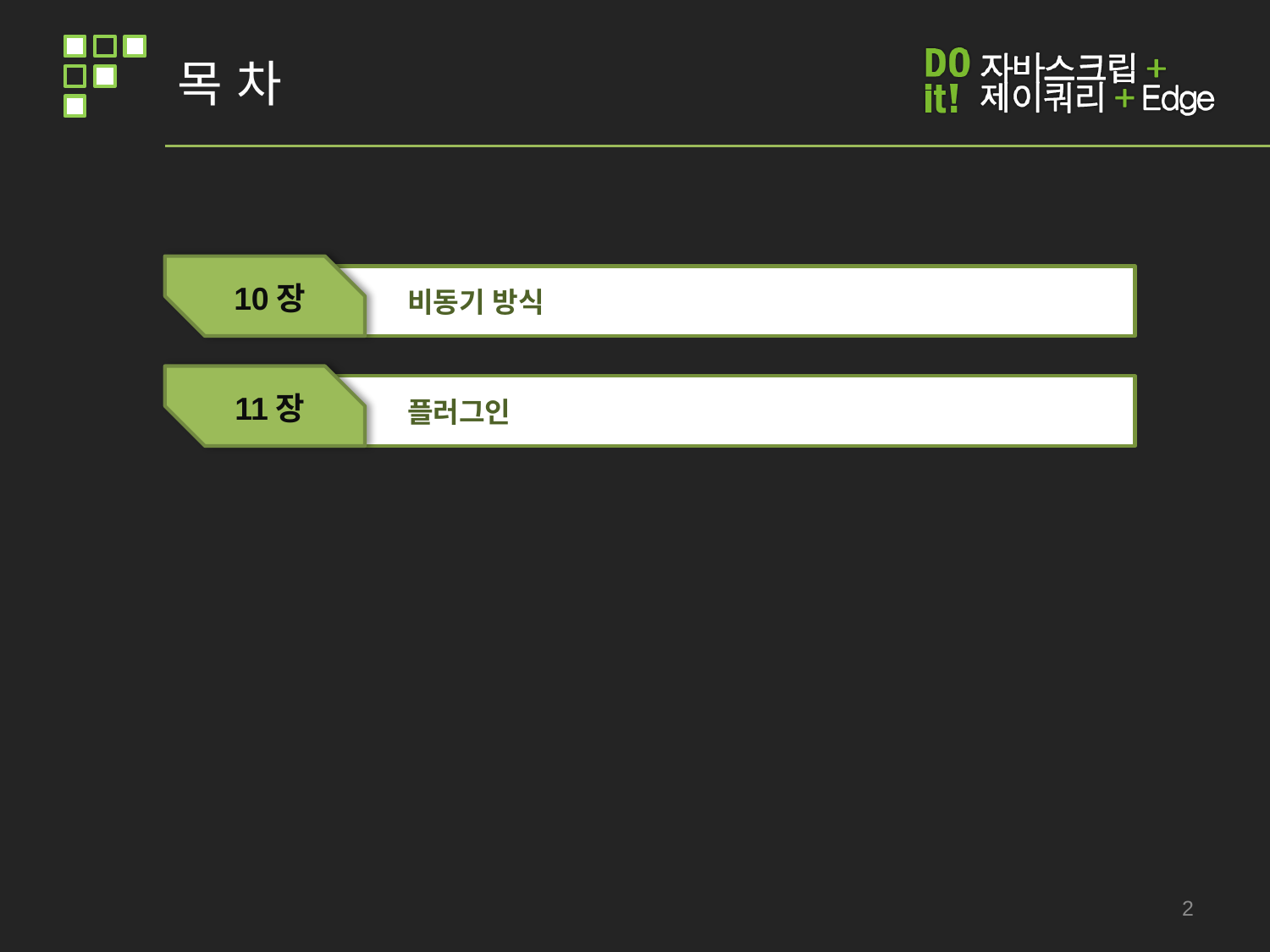

# 목 차
10장
비동기 방식
11장
플러그인

10-3
시작하기 전에 설치해야 할 프로그램과 사용법
10-4
자바스크립트 맛보기 예제
2